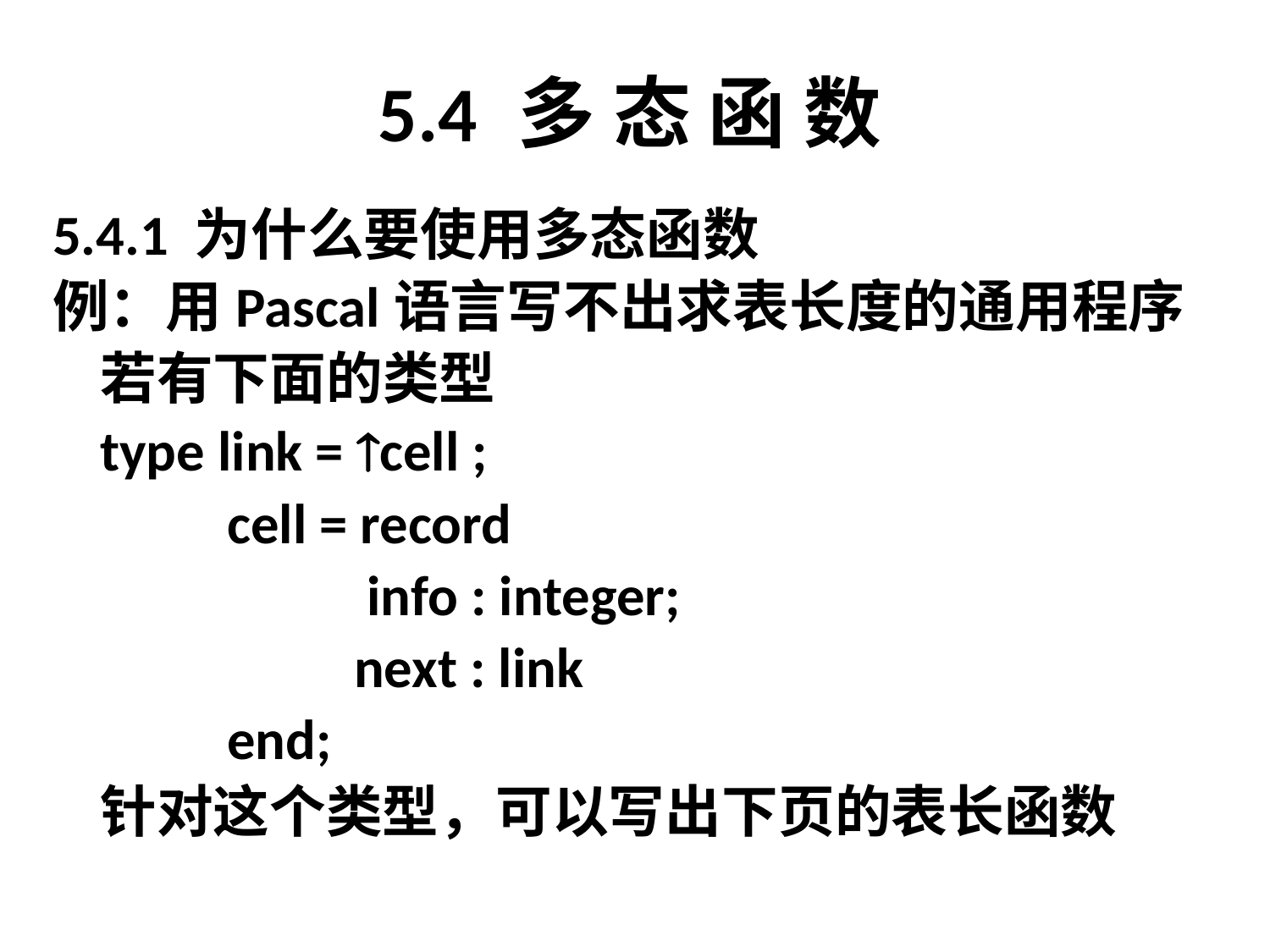

# 5.4 多 态 函 数
5.4.1 为什么要使用多态函数
例：用Pascal语言写不出求表长度的通用程序
	若有下面的类型
	type link = ↑cell ;
		cell = record
			 info : integer;
			next : link
		end;
	针对这个类型，可以写出下页的表长函数